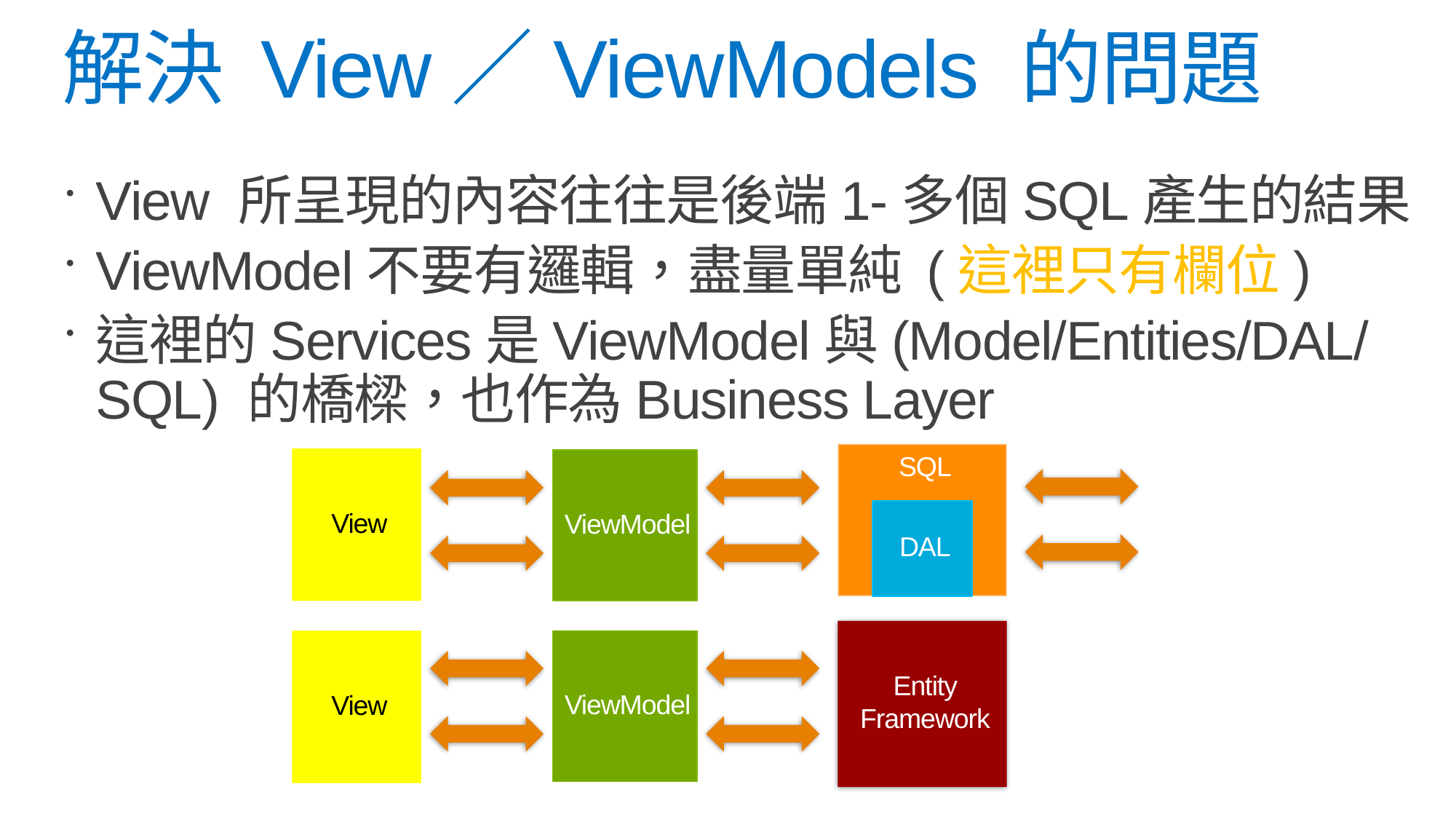

# 解決 View／ViewModels 的問題
View 所呈現的內容往往是後端1-多個SQL產生的結果
ViewModel不要有邏輯，盡量單純 (這裡只有欄位)
這裡的Services是ViewModel與(Model/Entities/DAL/SQL) 的橋樑，也作為Business Layer
SQL
Models
View
ViewModel

DAL

Entity Framework
View
ViewModel